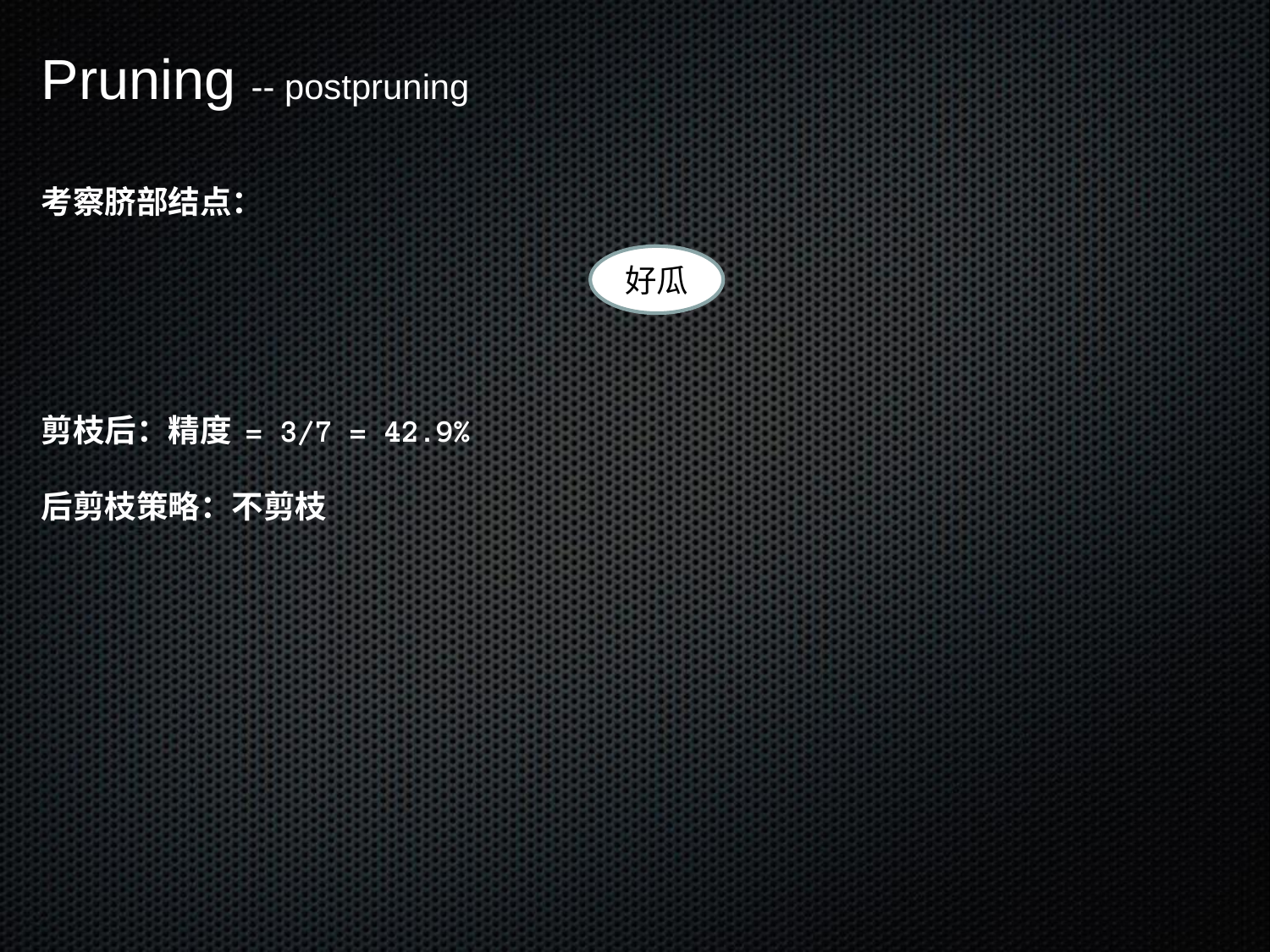

Pruning -- postpruning
考察脐部结点：

剪枝后：精度 = 3/7 = 42.9%

后剪枝策略：不剪枝
好瓜